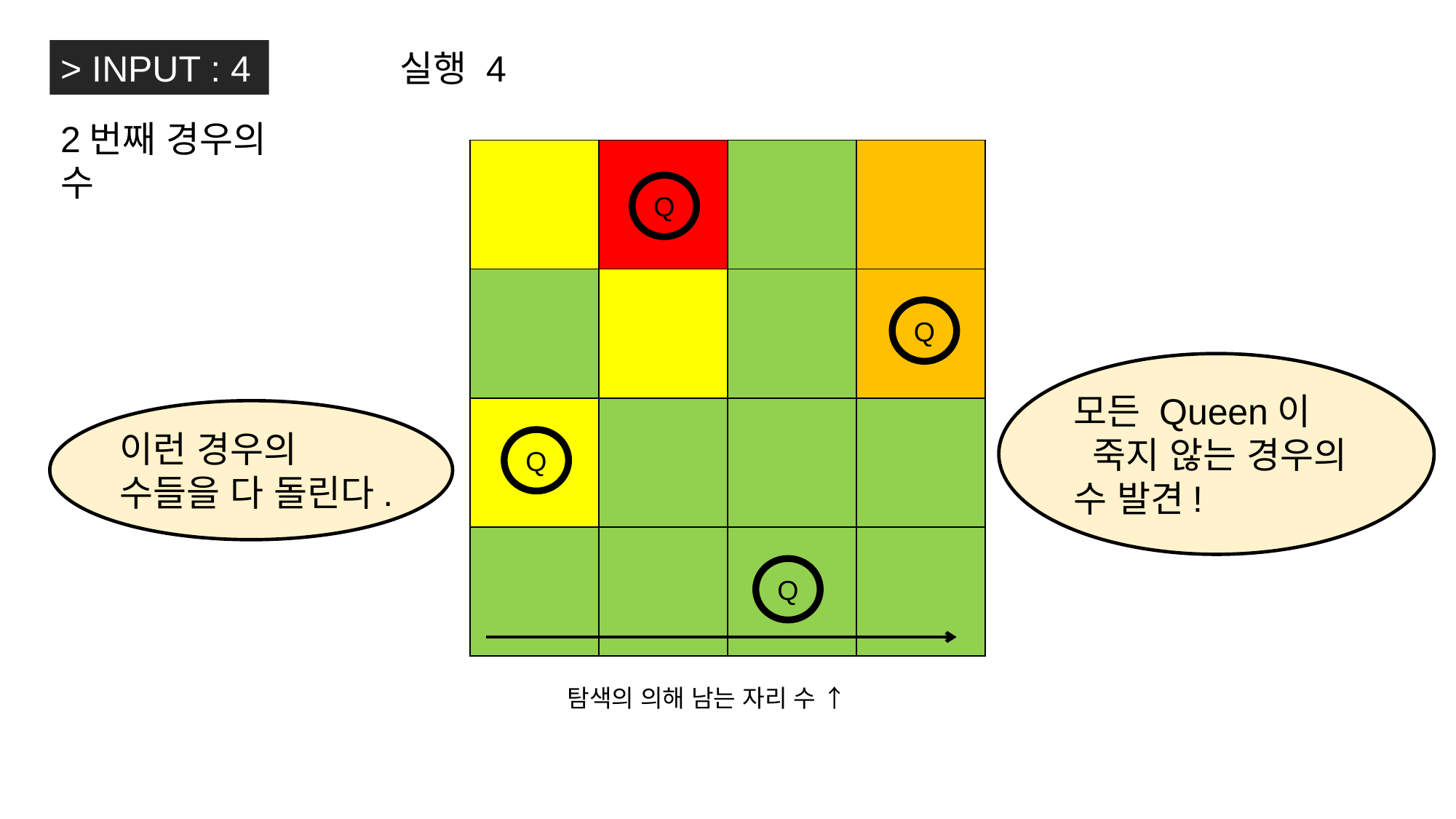

> INPUT : 4
실행 4
2번째 경우의 수
|  |  |  |  |
| --- | --- | --- | --- |
|  |  |  |  |
|  |  |  |  |
|  |  |  |  |
Q
Q
모든 Queen이
 죽지 않는 경우의 수 발견!
이런 경우의
수들을 다 돌린다.
Q
Q
탐색의 의해 남는 자리 수 ↑